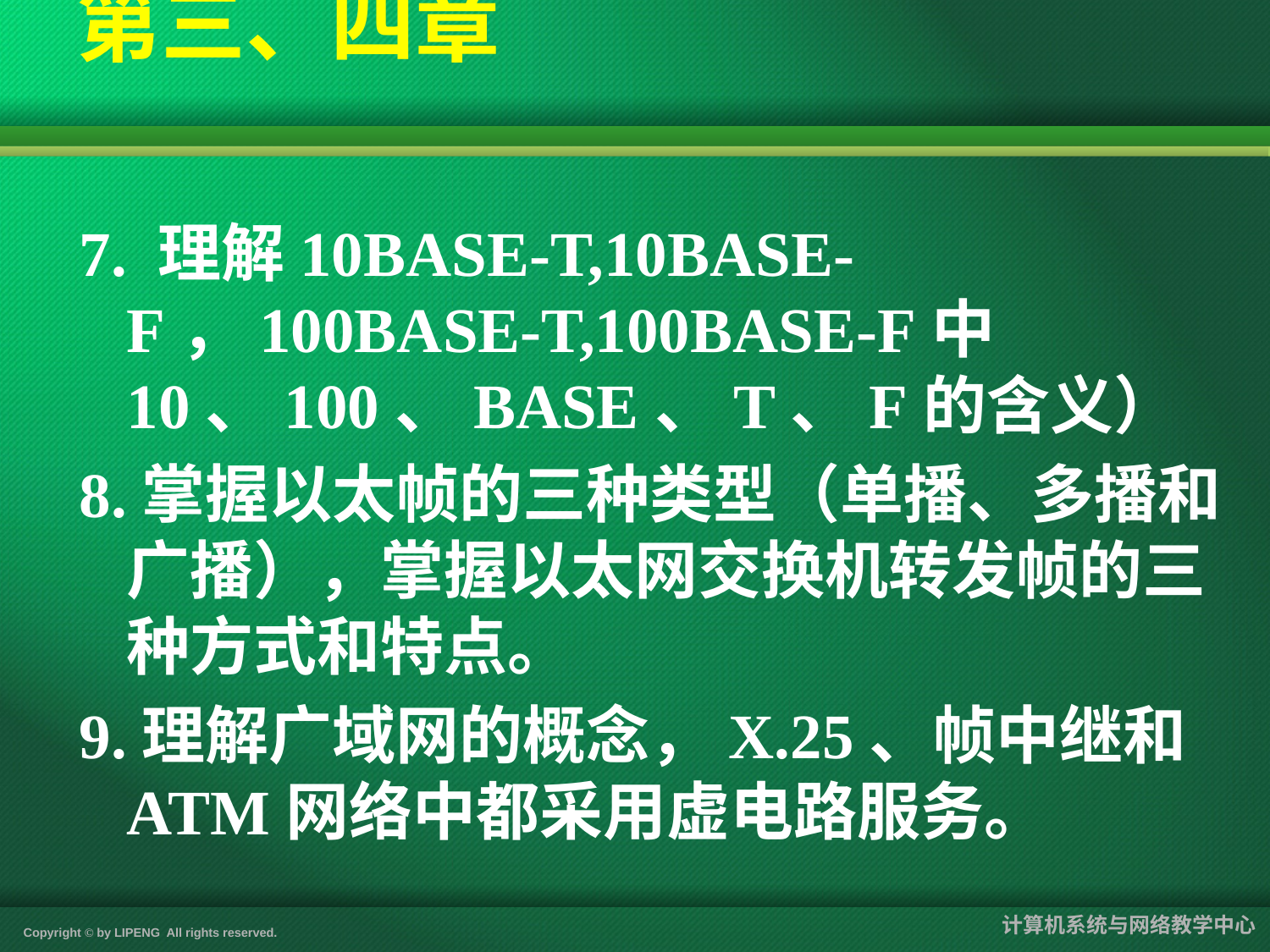

# 第三、四章
7. 理解10BASE-T,10BASE-F，100BASE-T,100BASE-F中10、100、BASE、T、F的含义）
8.掌握以太帧的三种类型（单播、多播和广播），掌握以太网交换机转发帧的三种方式和特点。
9.理解广域网的概念，X.25、帧中继和ATM网络中都采用虚电路服务。